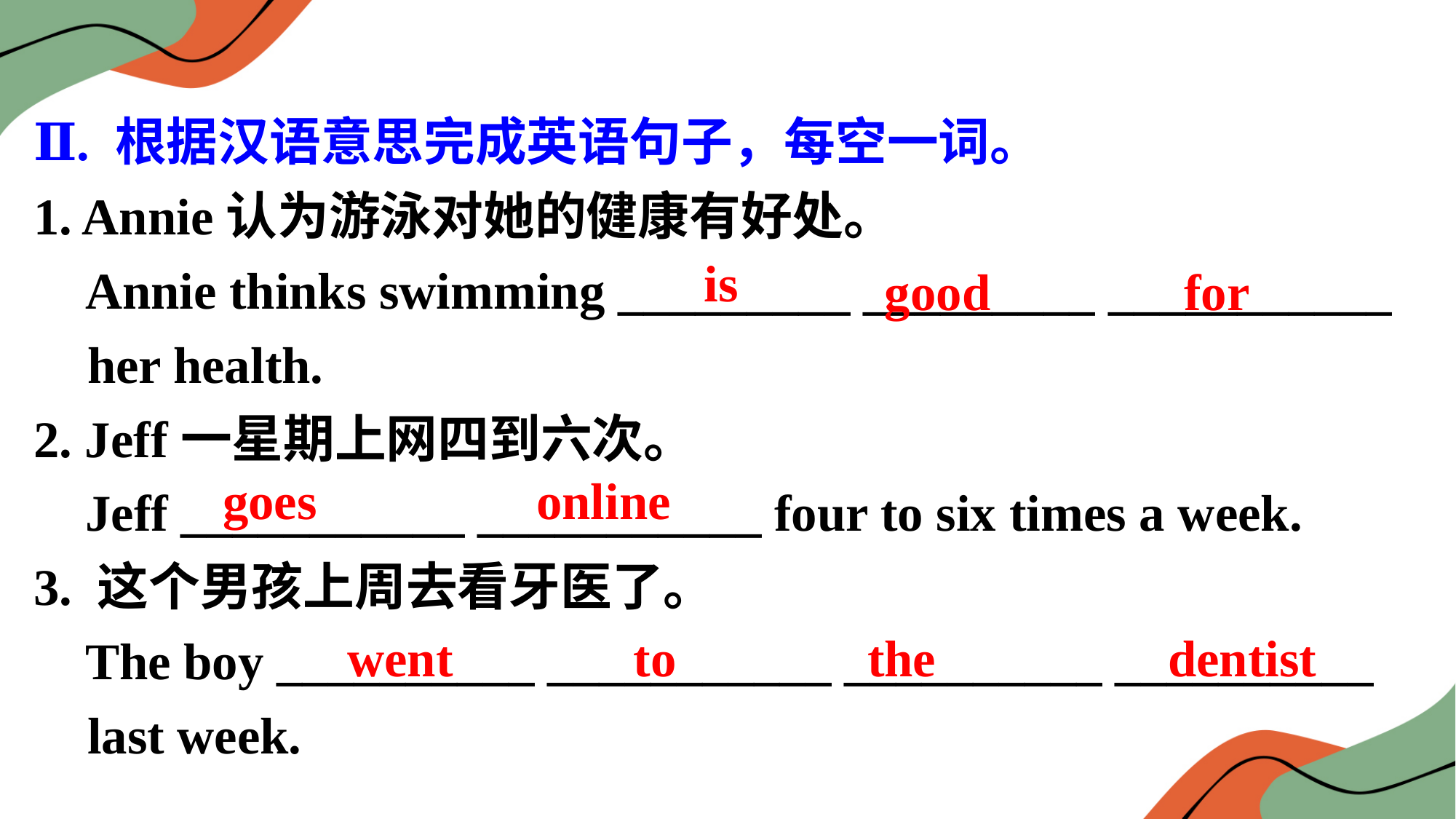

Ⅱ. 根据汉语意思完成英语句子，每空一词。
1. Annie认为游泳对她的健康有好处。
    Annie thinks swimming _________ _________ ___________ her health.
2. Jeff一星期上网四到六次。
    Jeff ___________ ___________ four to six times a week.
3. 这个男孩上周去看牙医了。
    The boy __________ ___________ __________ __________ last week.
is
good               for
goes                 online
the                  dentist
went              to